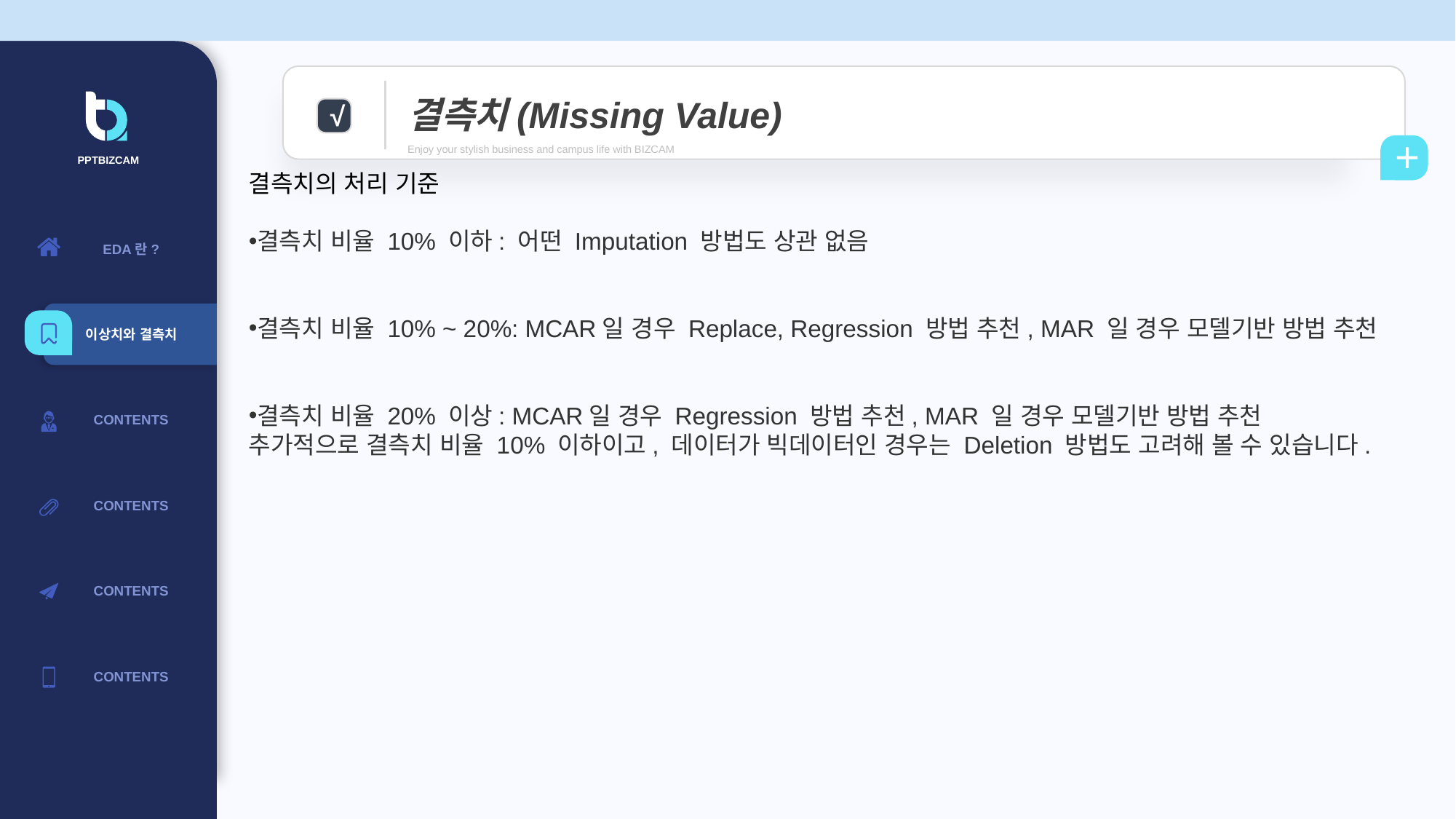

결측치(Missing Value)
Enjoy your stylish business and campus life with BIZCAM

√
+

PPTBIZCAM
결측치의 처리 기준

결측치 비율 10% 이하: 어떤 Imputation 방법도 상관 없음

결측치 비율 10% ~ 20%: MCAR일 경우 Replace, Regression 방법 추천, MAR 일 경우 모델기반 방법 추천

결측치 비율 20% 이상: MCAR일 경우 Regression 방법 추천, MAR 일 경우 모델기반 방법 추천
추가적으로 결측치 비율 10% 이하이고, 데이터가 빅데이터인 경우는 Deletion 방법도 고려해 볼 수 있습니다.

| EDA란? |
| --- |
| CONTENTS |
| CONTENTS |
| CONTENTS |
| CONTENTS |
| CONTENTS |

이상치와 결측치